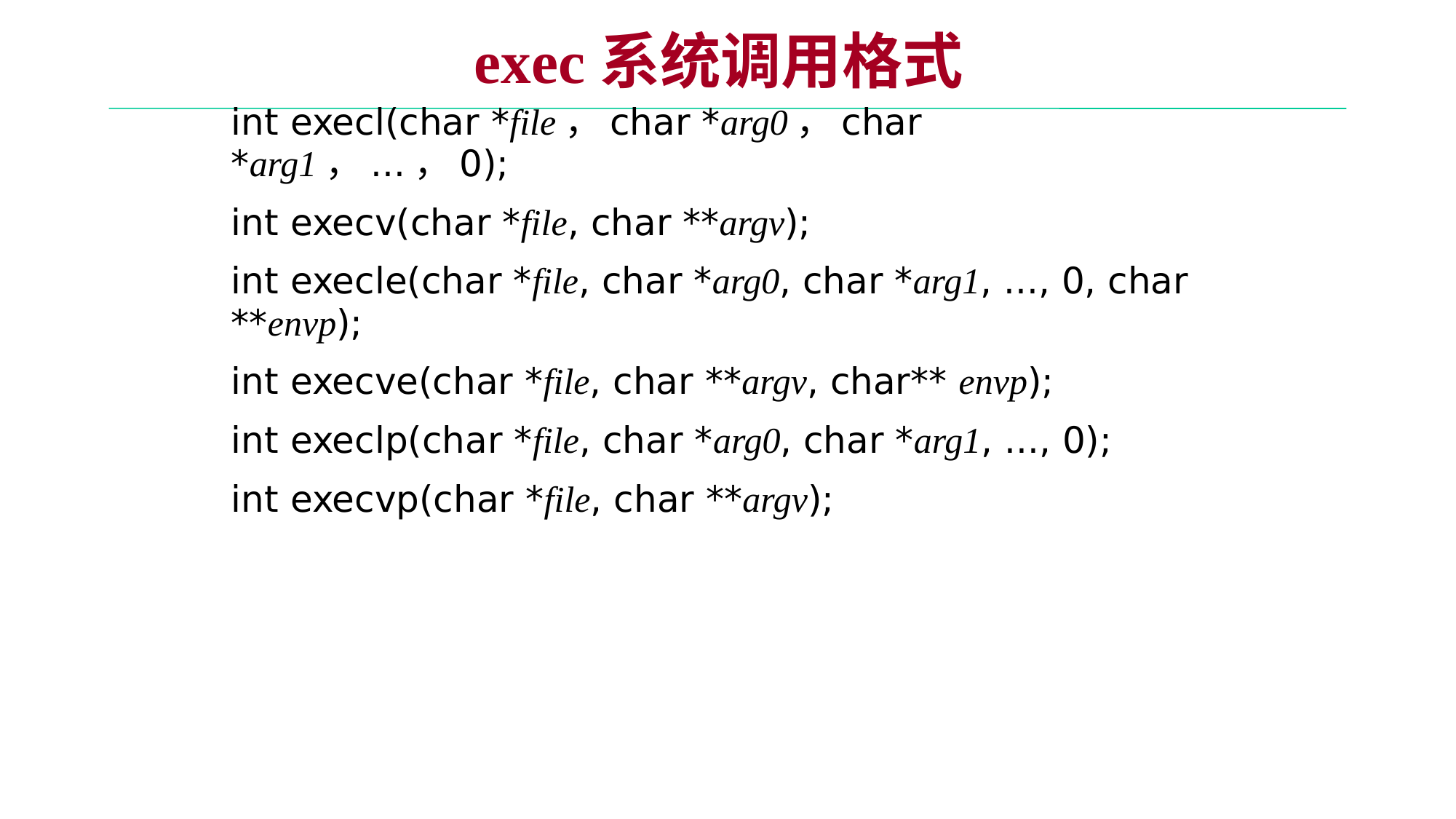

# exec系统调用格式
int execl(char *file，char *arg0，char *arg1，...，0);

int execv(char *file, char **argv);

int execle(char *file, char *arg0, char *arg1, ..., 0, char **envp);

int execve(char *file, char **argv, char** envp);

int execlp(char *file, char *arg0, char *arg1, ..., 0);

int execvp(char *file, char **argv);